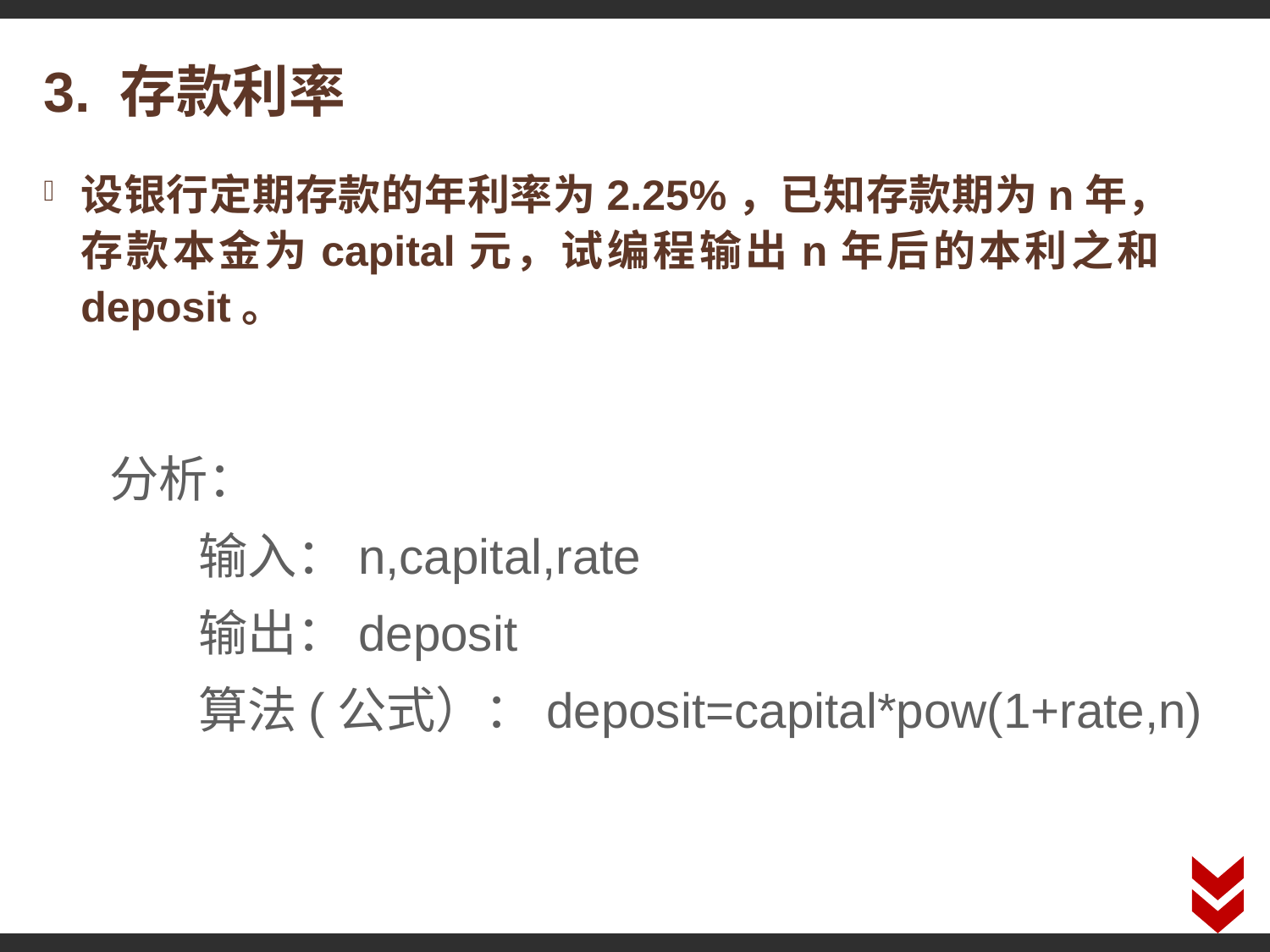

# 3. 存款利率
设银行定期存款的年利率为2.25%，已知存款期为n年，存款本金为capital元，试编程输出n年后的本利之和deposit。

分析：
       输入：n,capital,rate
       输出：deposit
       算法(公式）：deposit=capital*pow(1+rate,n)